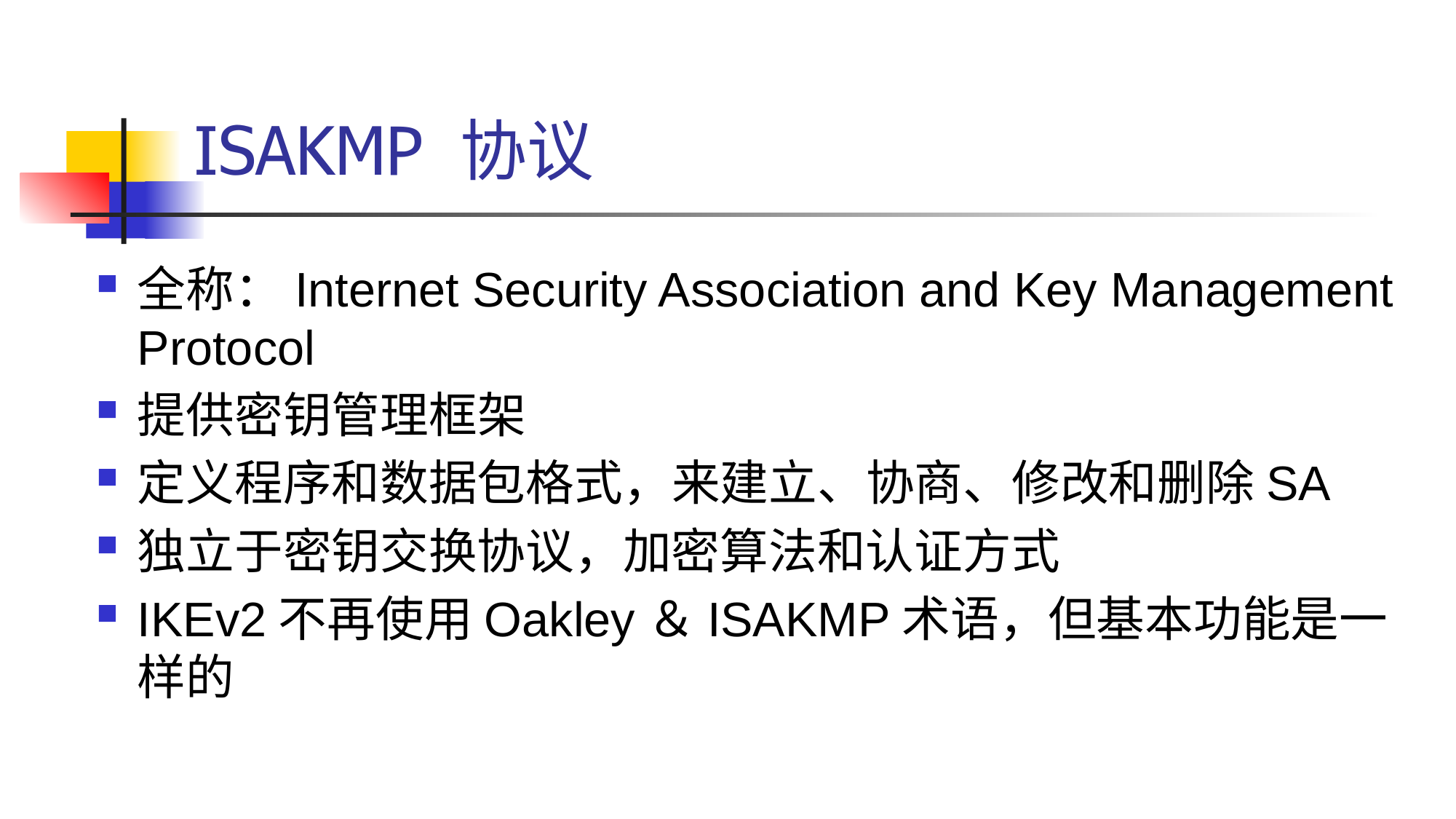

# ISAKMP 协议
全称：Internet Security Association and Key Management Protocol
提供密钥管理框架
定义程序和数据包格式，来建立、协商、修改和删除SA
独立于密钥交换协议，加密算法和认证方式
IKEv2不再使用Oakley＆ISAKMP术语，但基本功能是一样的